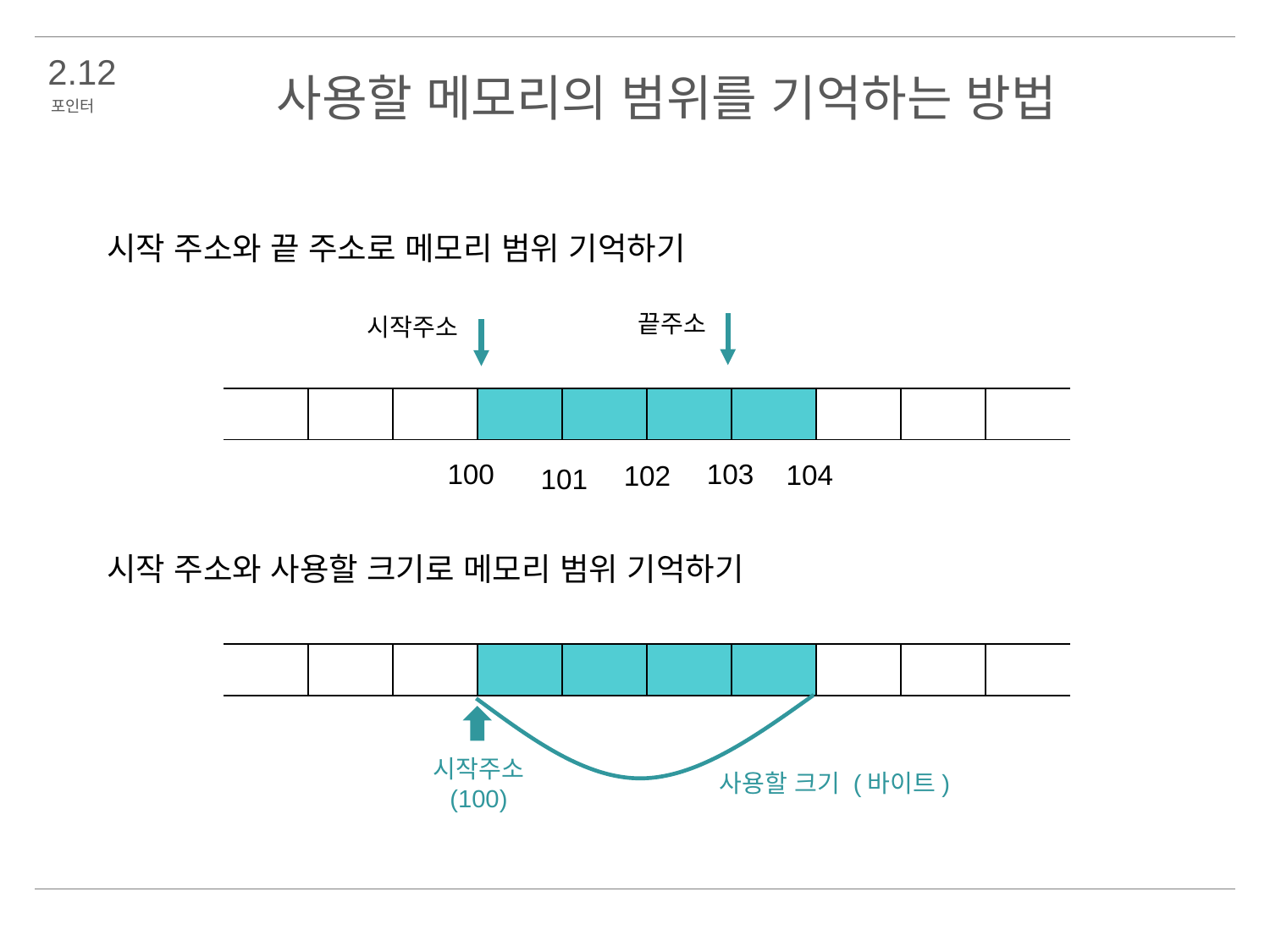

2.12
사용할 메모리의 범위를 기억하는 방법
포인터
시작 주소와 끝 주소로 메모리 범위 기억하기
끝주소
시작주소
|  |  |  |  |  |  |  |  |  |  |
| --- | --- | --- | --- | --- | --- | --- | --- | --- | --- |
100
103
104
101
102
시작 주소와 사용할 크기로 메모리 범위 기억하기
|  |  |  |  |  |  |  |  |  |  |
| --- | --- | --- | --- | --- | --- | --- | --- | --- | --- |

시작주소
(100)
사용할 크기 (바이트)